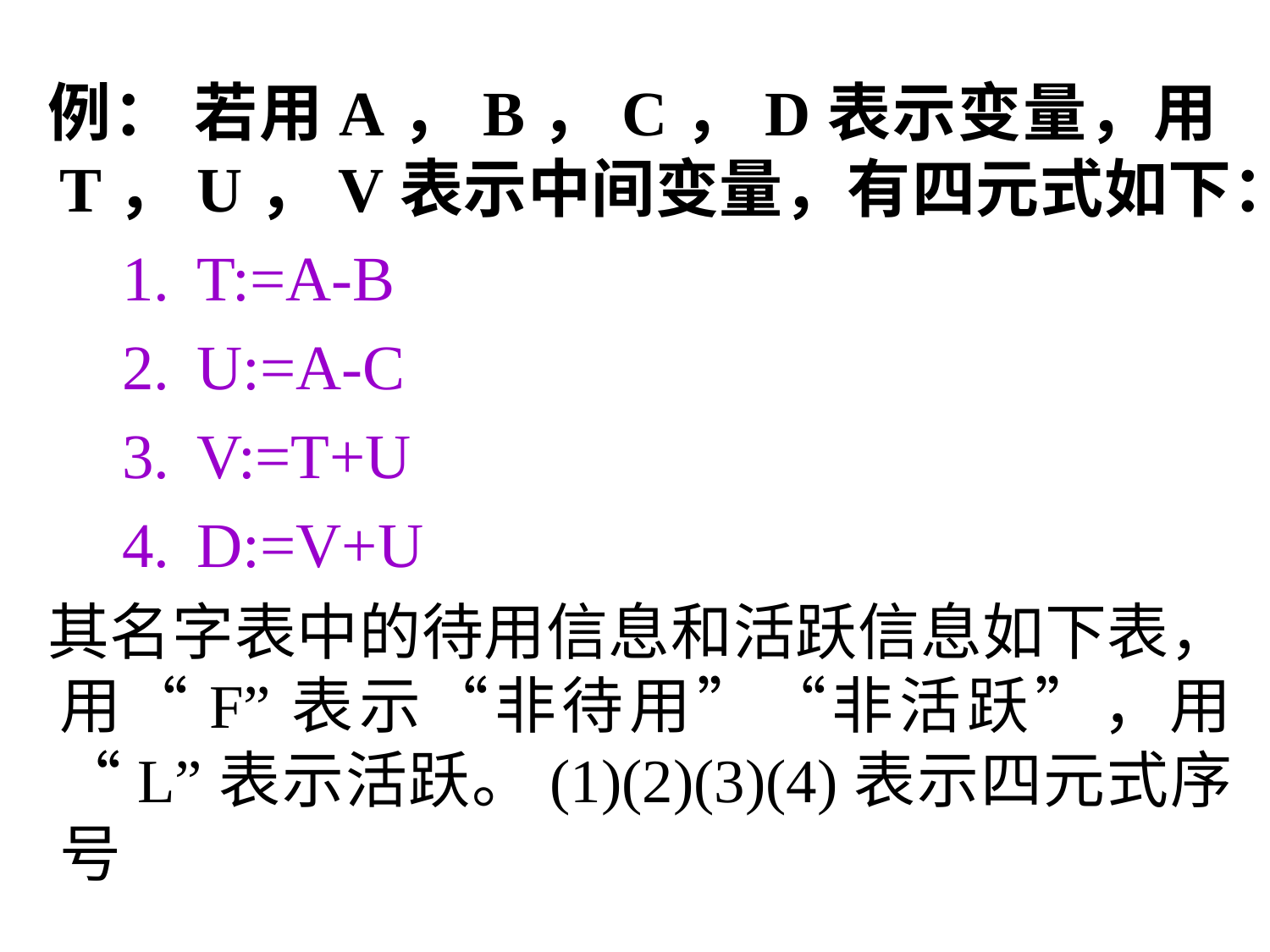

例： 若用A，B，C，D表示变量，用T，U，V表示中间变量，有四元式如下：
T:=A-B
U:=A-C
V:=T+U
D:=V+U
其名字表中的待用信息和活跃信息如下表，用“F”表示“非待用”“非活跃”，用“L”表示活跃。(1)(2)(3)(4)表示四元式序号